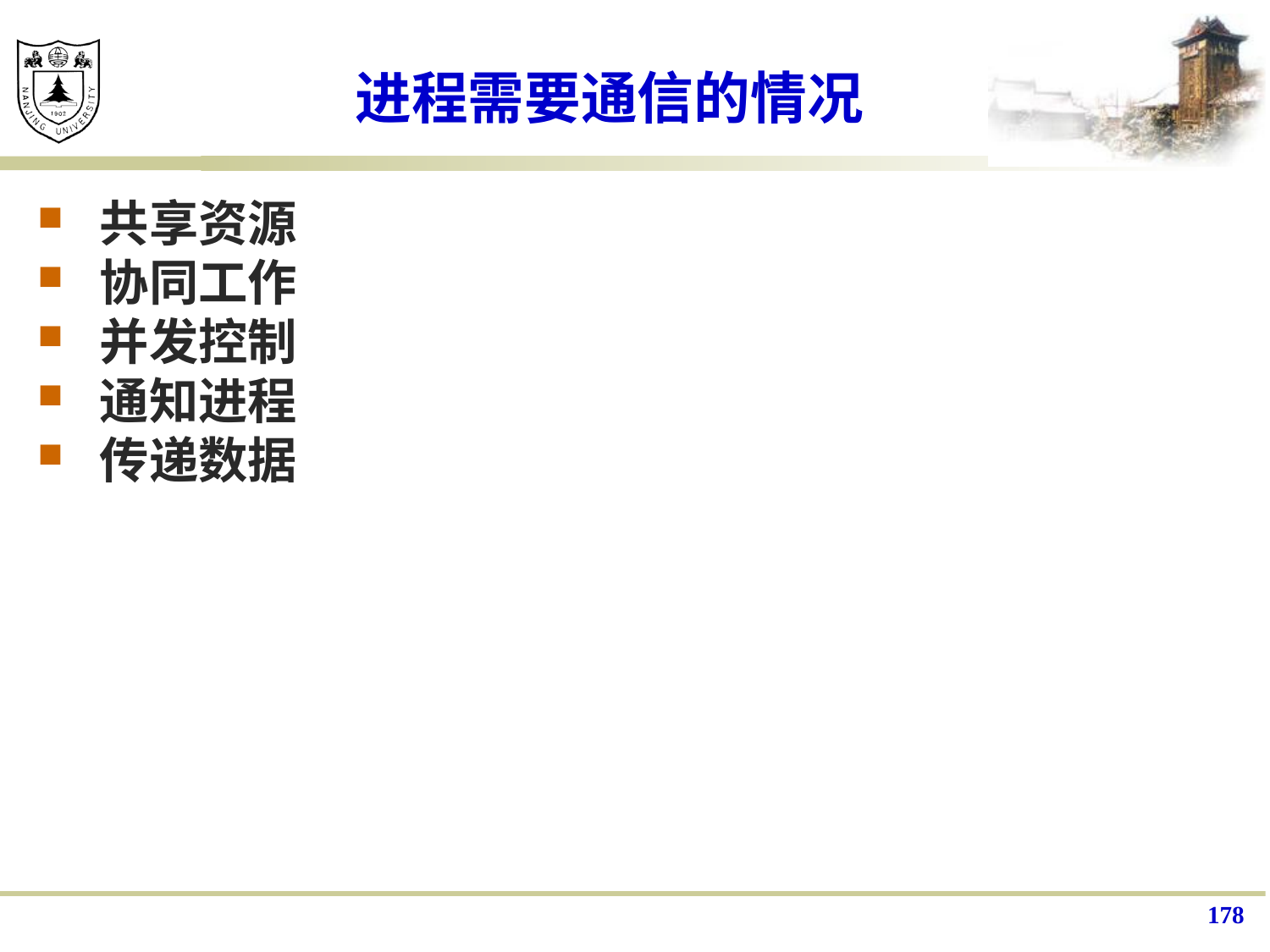

# 进程需要通信的情况
共享资源
协同工作
并发控制
通知进程
传递数据

178